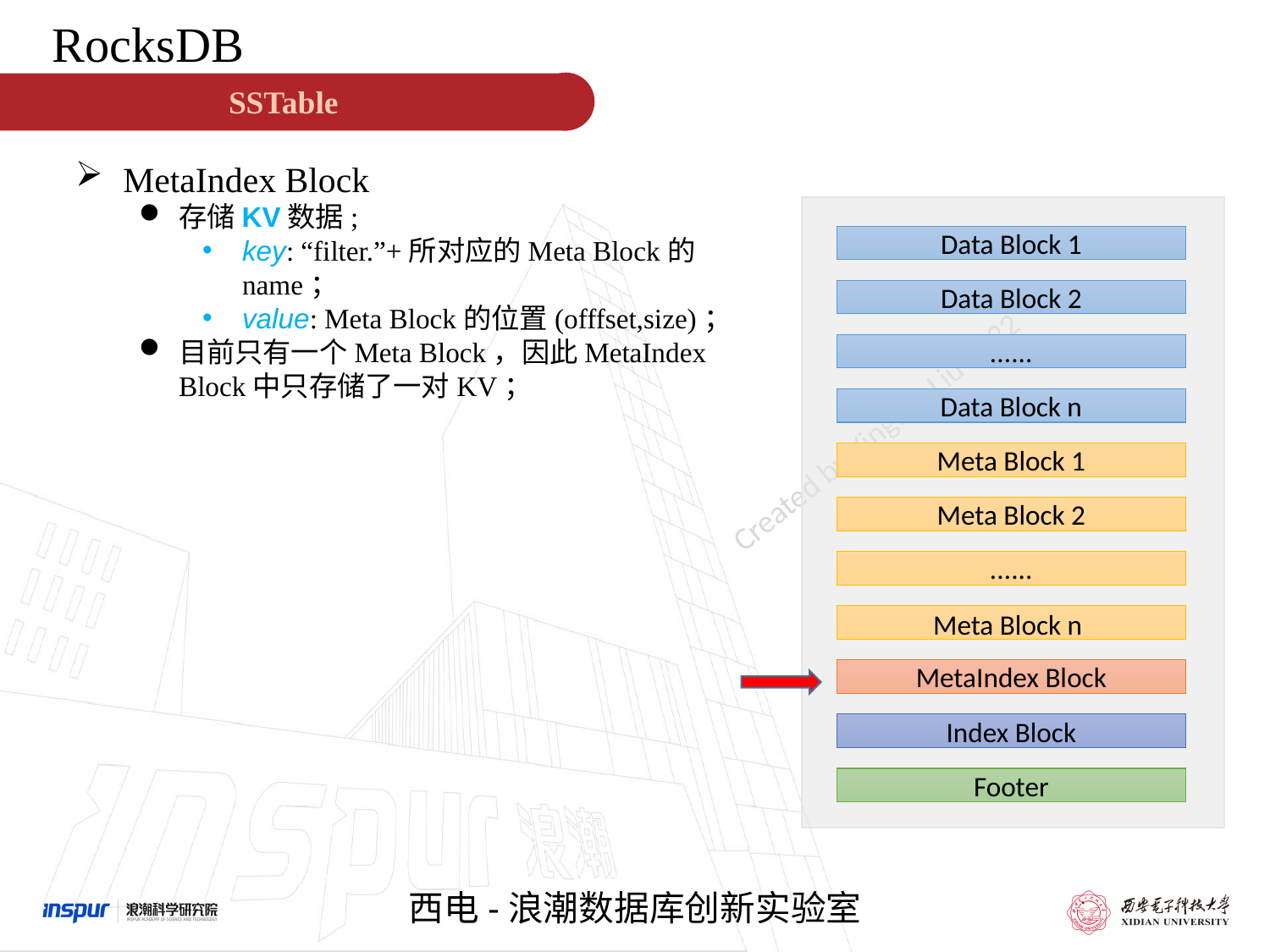

RocksDB

SSTable
MetaIndex Block
存储KV数据;
key: “filter.”+所对应的Meta Block的name；
value: Meta Block的位置(offfset,size)；
目前只有一个Meta Block，因此MetaIndex Block中只存储了一对KV；

Data Block 1
Data Block 2
......
Data Block n
Meta Block 1
Meta Block 2
......
Meta Block n
MetaIndex Block

Index Block
Footer